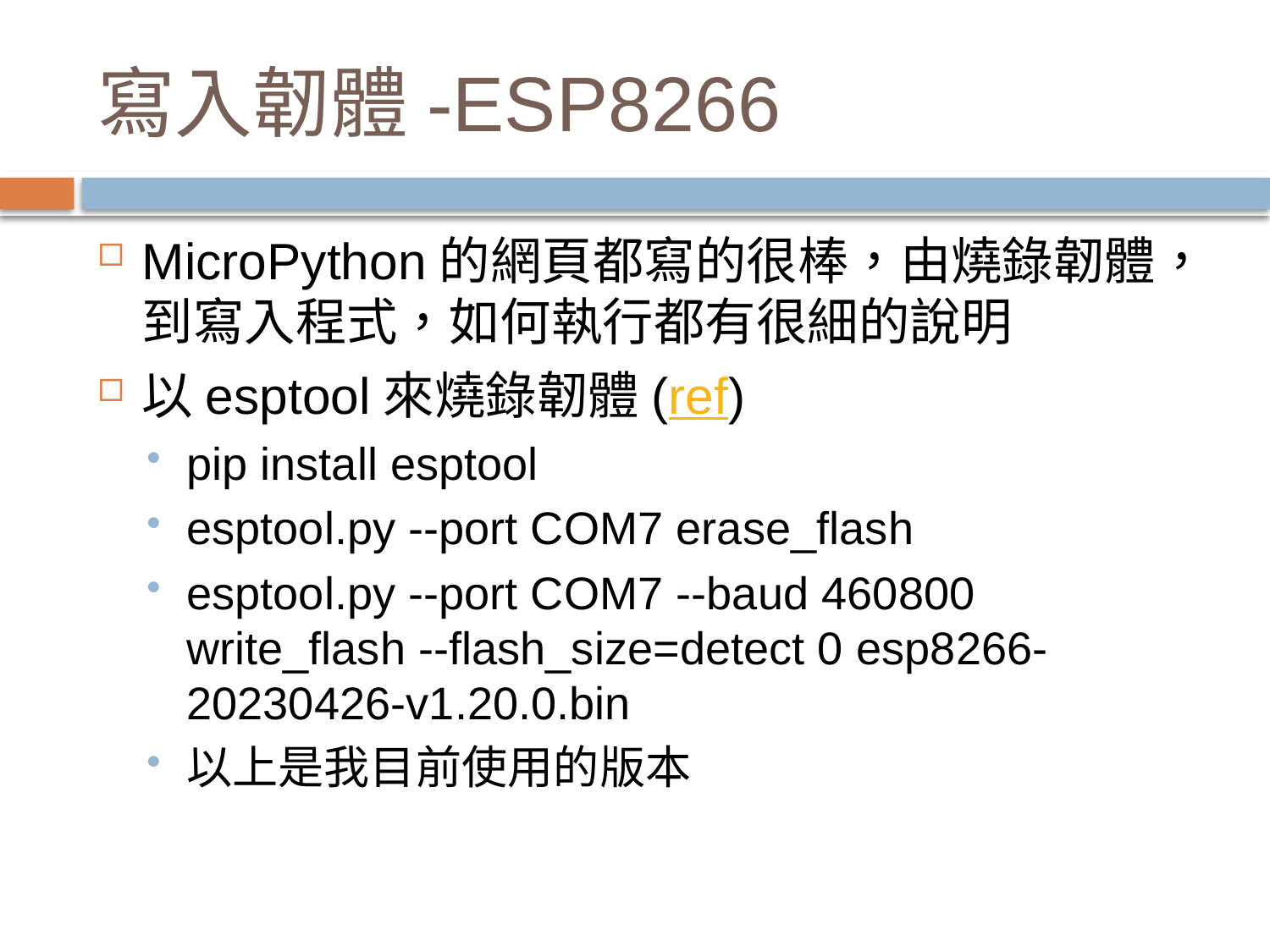

# 寫入韌體-ESP8266
MicroPython的網頁都寫的很棒，由燒錄韌體，到寫入程式，如何執行都有很細的說明
以esptool來燒錄韌體(ref)
pip install esptool
esptool.py --port COM7 erase_flash
esptool.py --port COM7 --baud 460800 write_flash --flash_size=detect 0 esp8266-20230426-v1.20.0.bin
以上是我目前使用的版本